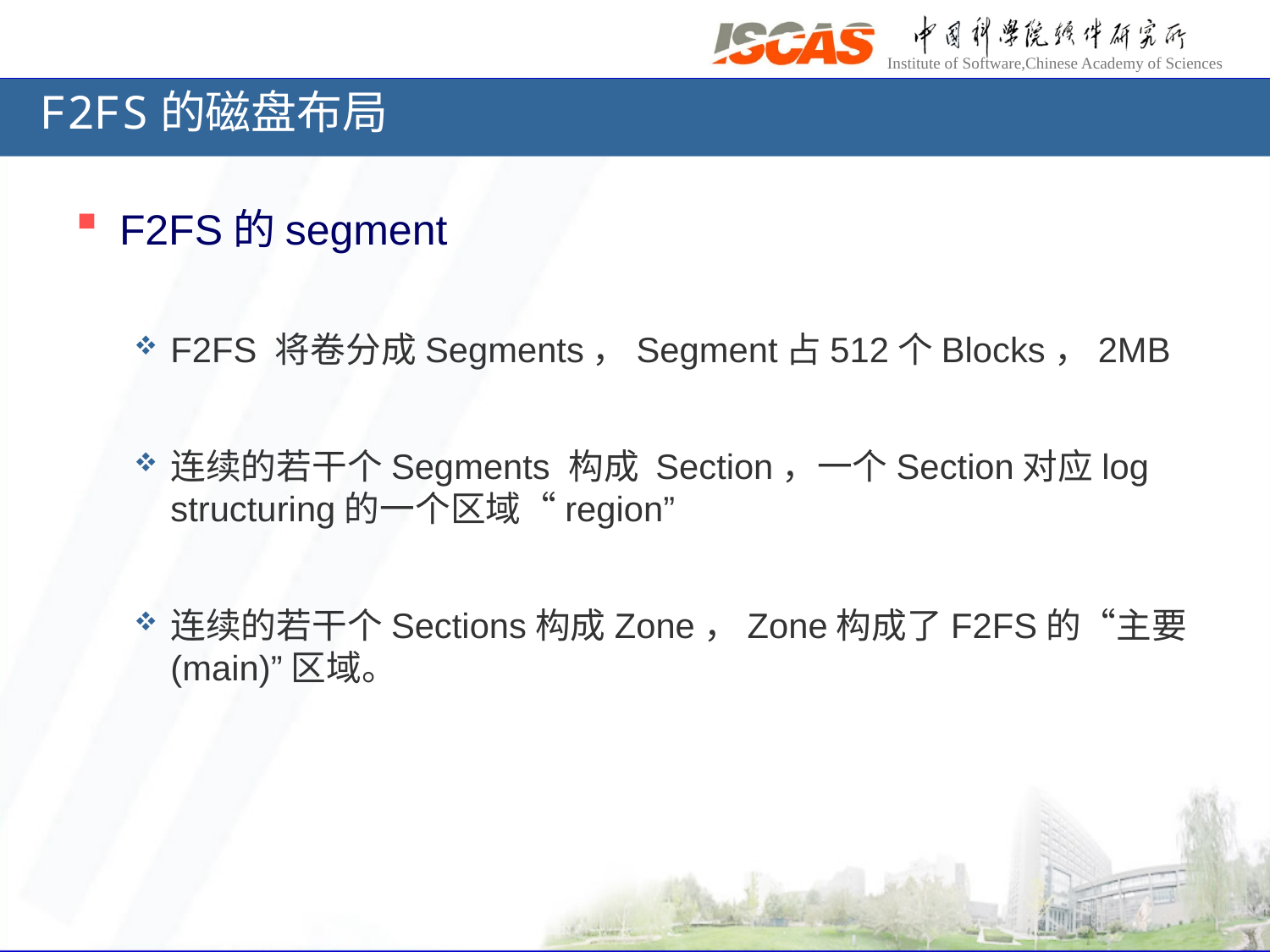

# F2FS的磁盘布局
F2FS的segment

F2FS 将卷分成Segments，Segment占512个Blocks，2MB

连续的若干个Segments 构成 Section，一个Section对应log structuring的一个区域“region”

连续的若干个Sections构成Zone，Zone构成了F2FS的“主要(main)”区域。